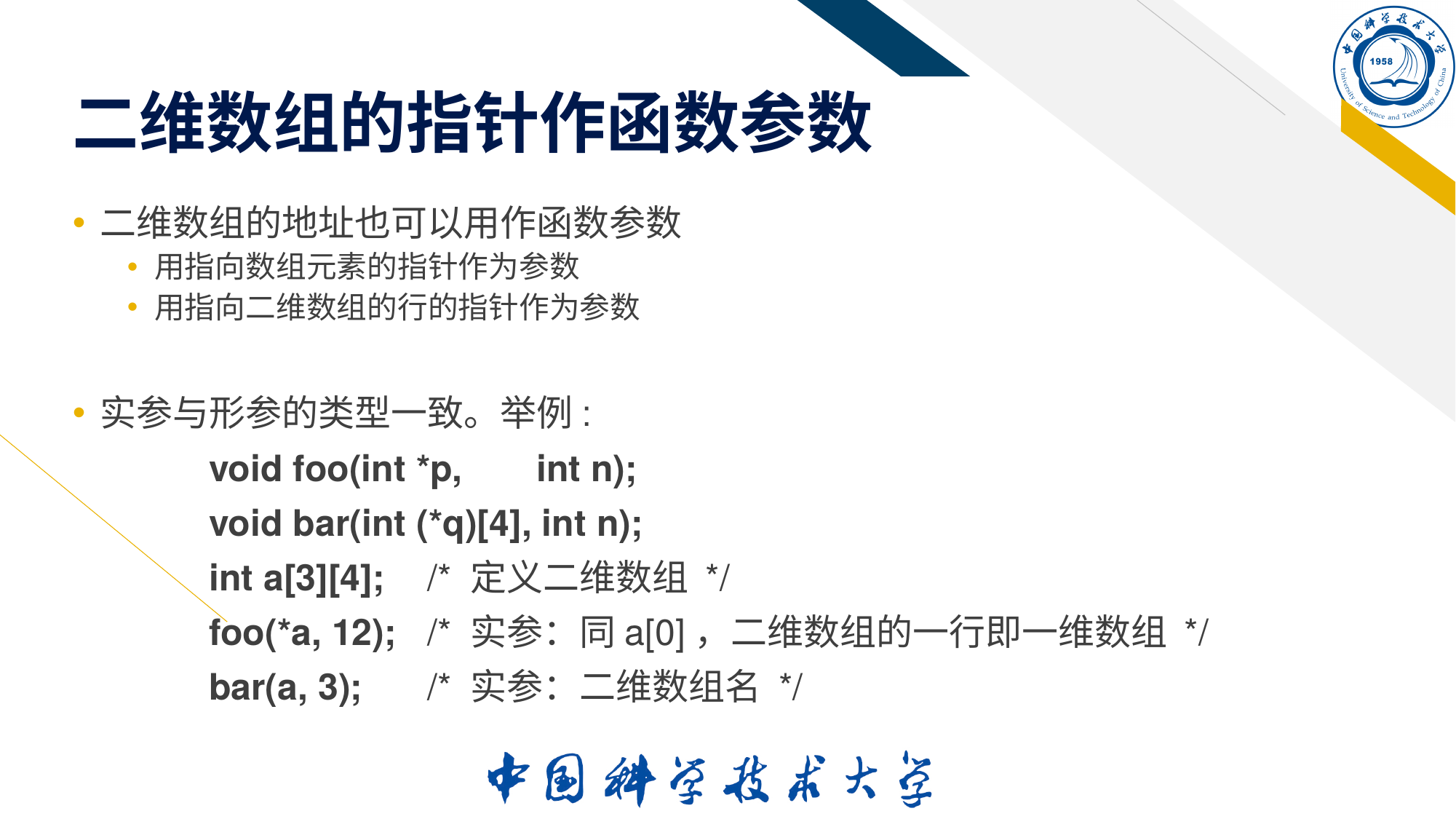

# 二维数组的指针作函数参数
二维数组的地址也可以用作函数参数
用指向数组元素的指针作为参数
用指向二维数组的行的指针作为参数

实参与形参的类型一致。举例:
		void foo(int *p,  	int n);
		void bar(int (*q)[4], int n);
		int a[3][4]; 	/* 定义二维数组 */
		foo(*a, 12); 	/* 实参：同a[0]，二维数组的一行即一维数组 */
		bar(a, 3);   	/* 实参：二维数组名 */